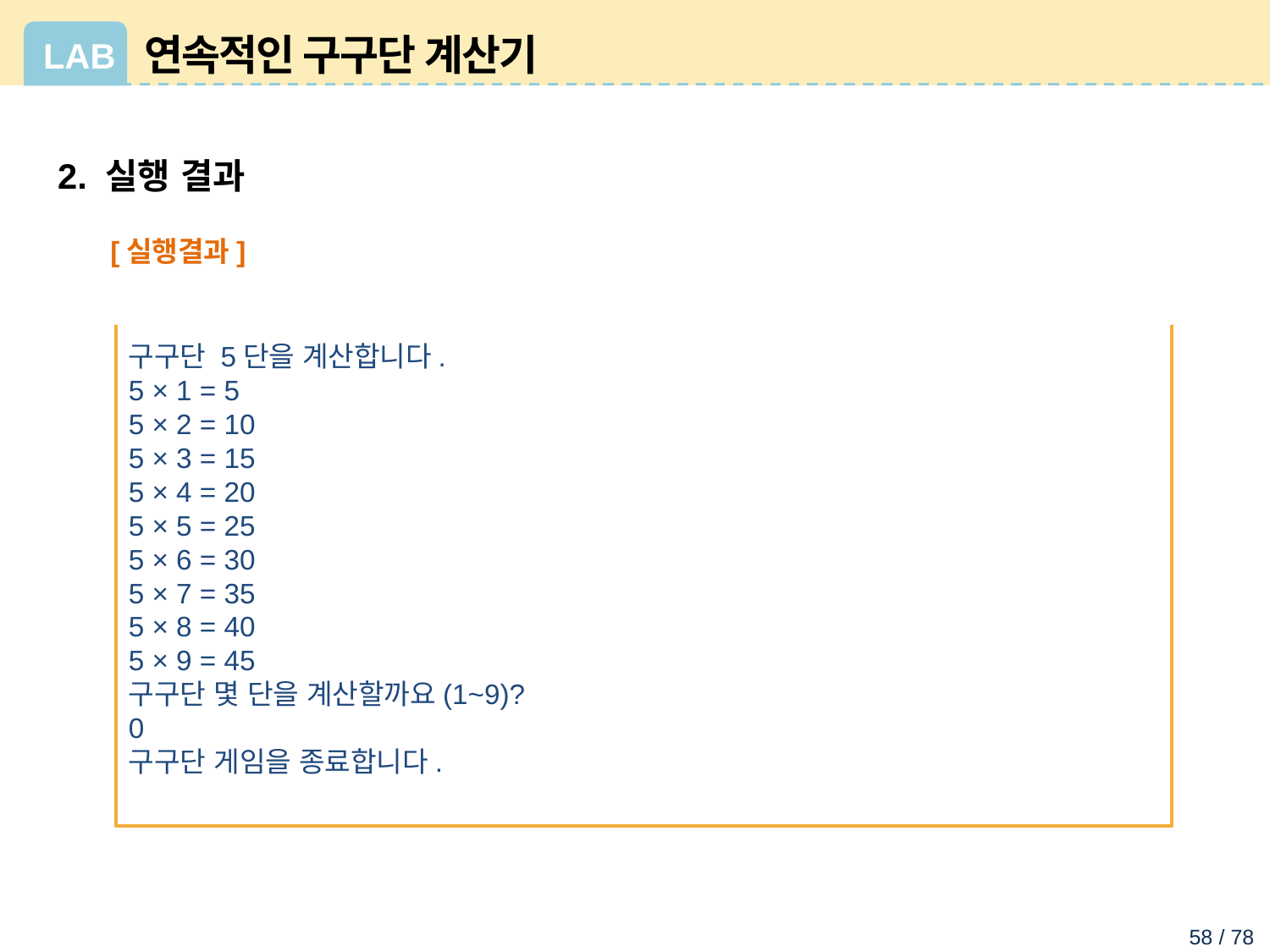

# 연속적인 구구단 계산기

2. 실행 결과

[실행결과]

구구단 5단을 계산합니다.
5 × 1 = 5
5 × 2 = 10
5 × 3 = 15
5 × 4 = 20
5 × 5 = 25
5 × 6 = 30
5 × 7 = 35
5 × 8 = 40
5 × 9 = 45
구구단 몇 단을 계산할까요(1~9)?
0
구구단 게임을 종료합니다.